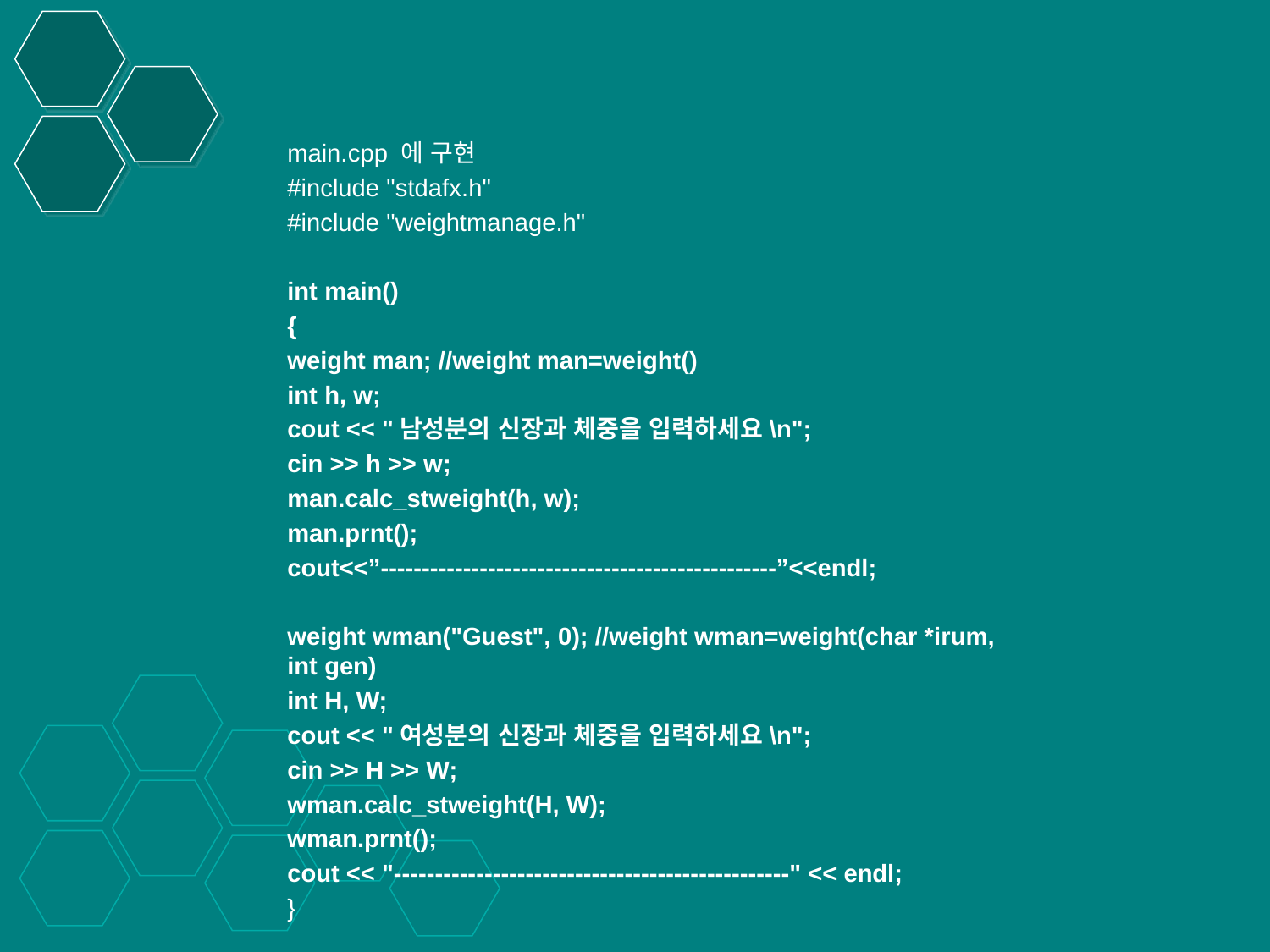

main.cpp 에 구현
#include "stdafx.h"
#include "weightmanage.h"

int main()
{
weight man; //weight man=weight()
int h, w;
cout << "남성분의 신장과 체중을 입력하세요\n";
cin >> h >> w;
man.calc_stweight(h, w);
man.prnt();
cout<<”------------------------------------------------”<<endl;

weight wman("Guest", 0); //weight wman=weight(char *irum, int gen)
int H, W;
cout << "여성분의 신장과 체중을 입력하세요\n";
cin >> H >> W;
wman.calc_stweight(H, W);
wman.prnt();
cout << "------------------------------------------------" << endl;
}